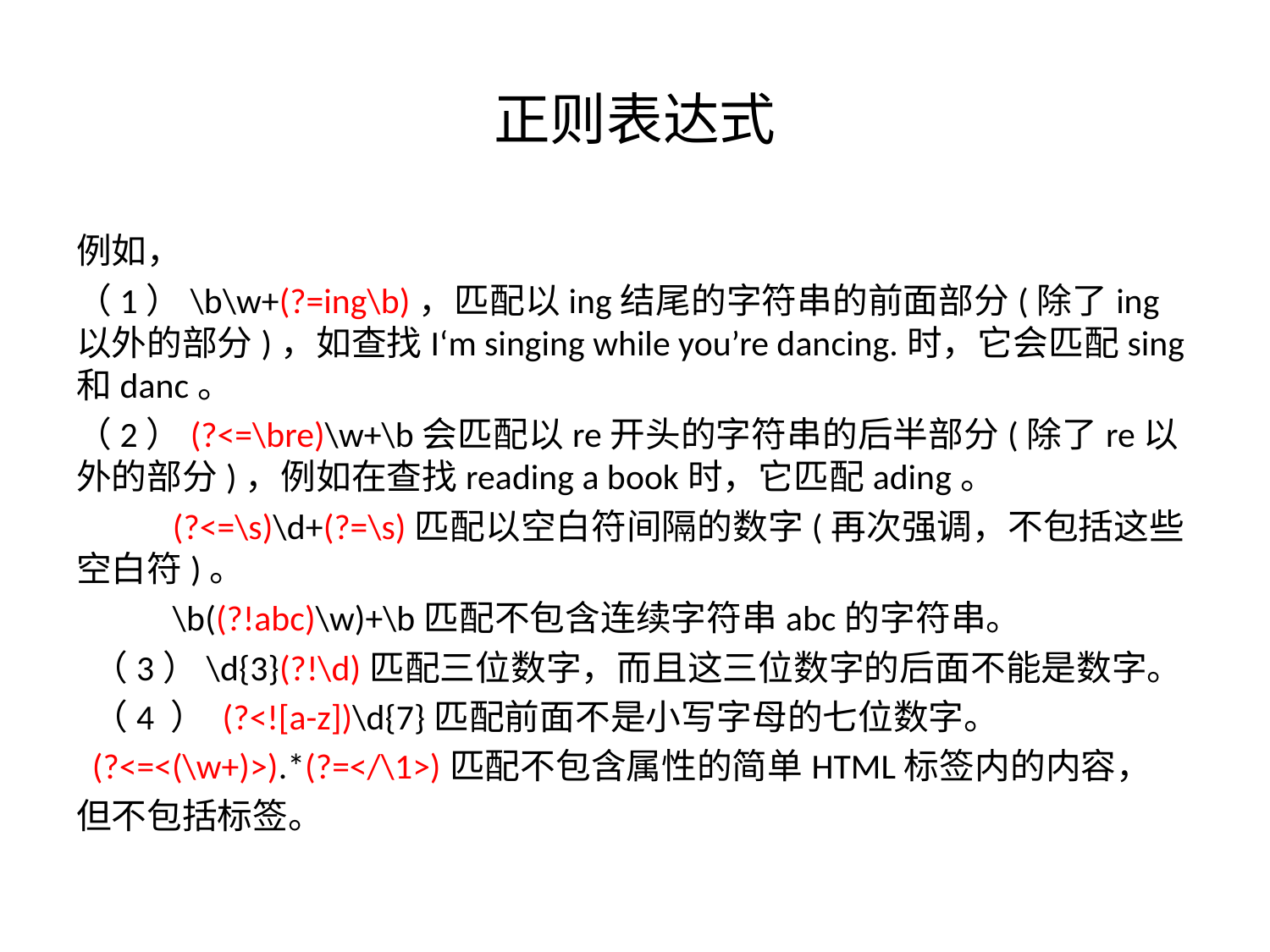

# 正则表达式
例如，
（1）\b\w+(?=ing\b)，匹配以ing结尾的字符串的前面部分(除了ing以外的部分)，如查找I‘m singing while you’re dancing.时，它会匹配sing和danc。
（2）(?<=\bre)\w+\b会匹配以re开头的字符串的后半部分(除了re以外的部分)，例如在查找reading a book时，它匹配ading。
            (?<=\s)\d+(?=\s)匹配以空白符间隔的数字(再次强调，不包括这些空白符)。
            \b((?!abc)\w)+\b匹配不包含连续字符串abc的字符串。
 （3）\d{3}(?!\d)匹配三位数字，而且这三位数字的后面不能是数字。
 （4 ） (?<![a-z])\d{7}匹配前面不是小写字母的七位数字。
  (?<=<(\w+)>).*(?=</\1>)匹配不包含属性的简单HTML标签内的内容，
但不包括标签。